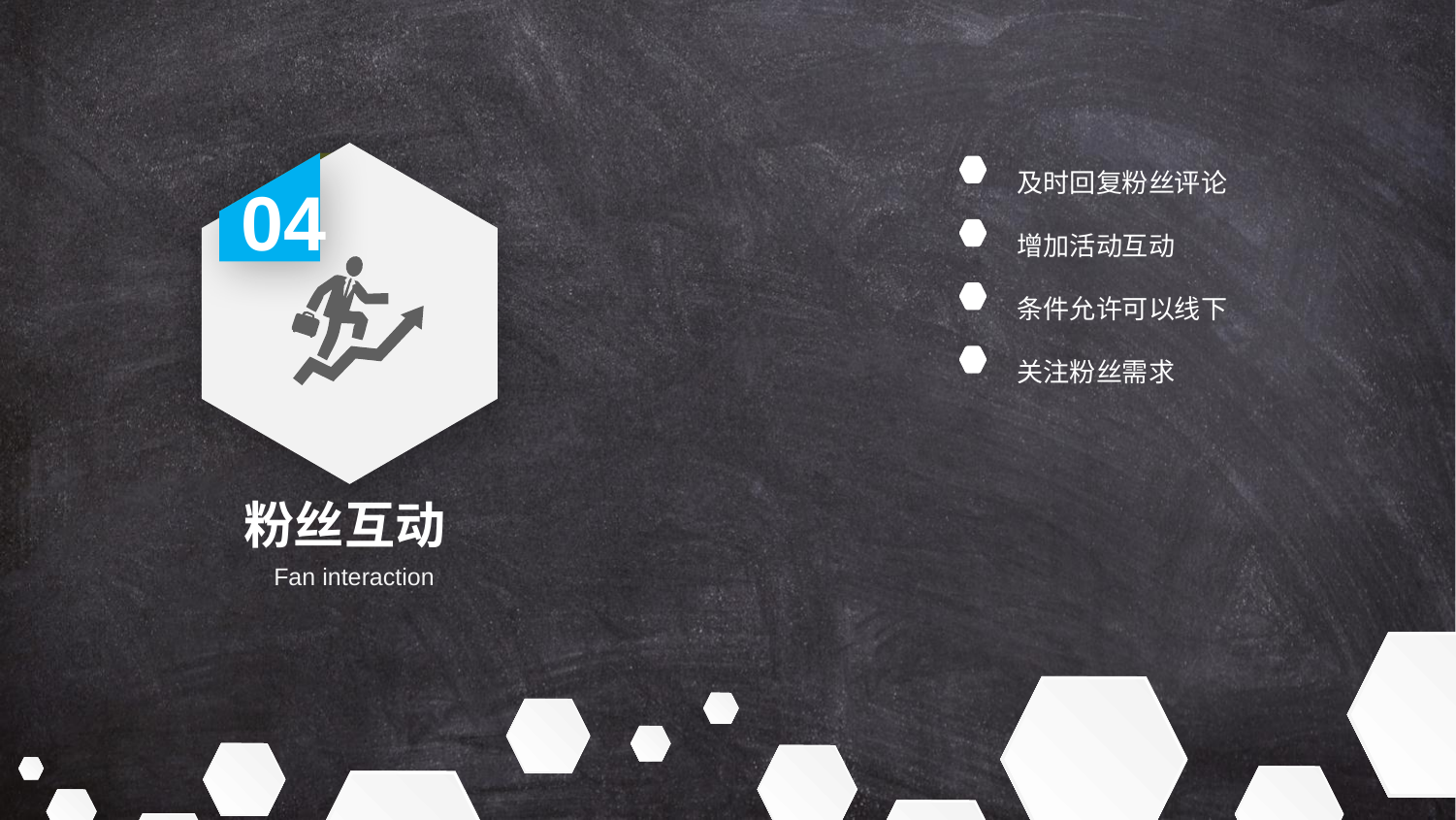

及时回复粉丝评论
增加活动互动
条件允许可以线下
关注粉丝需求

04

粉丝互动
Fan interaction